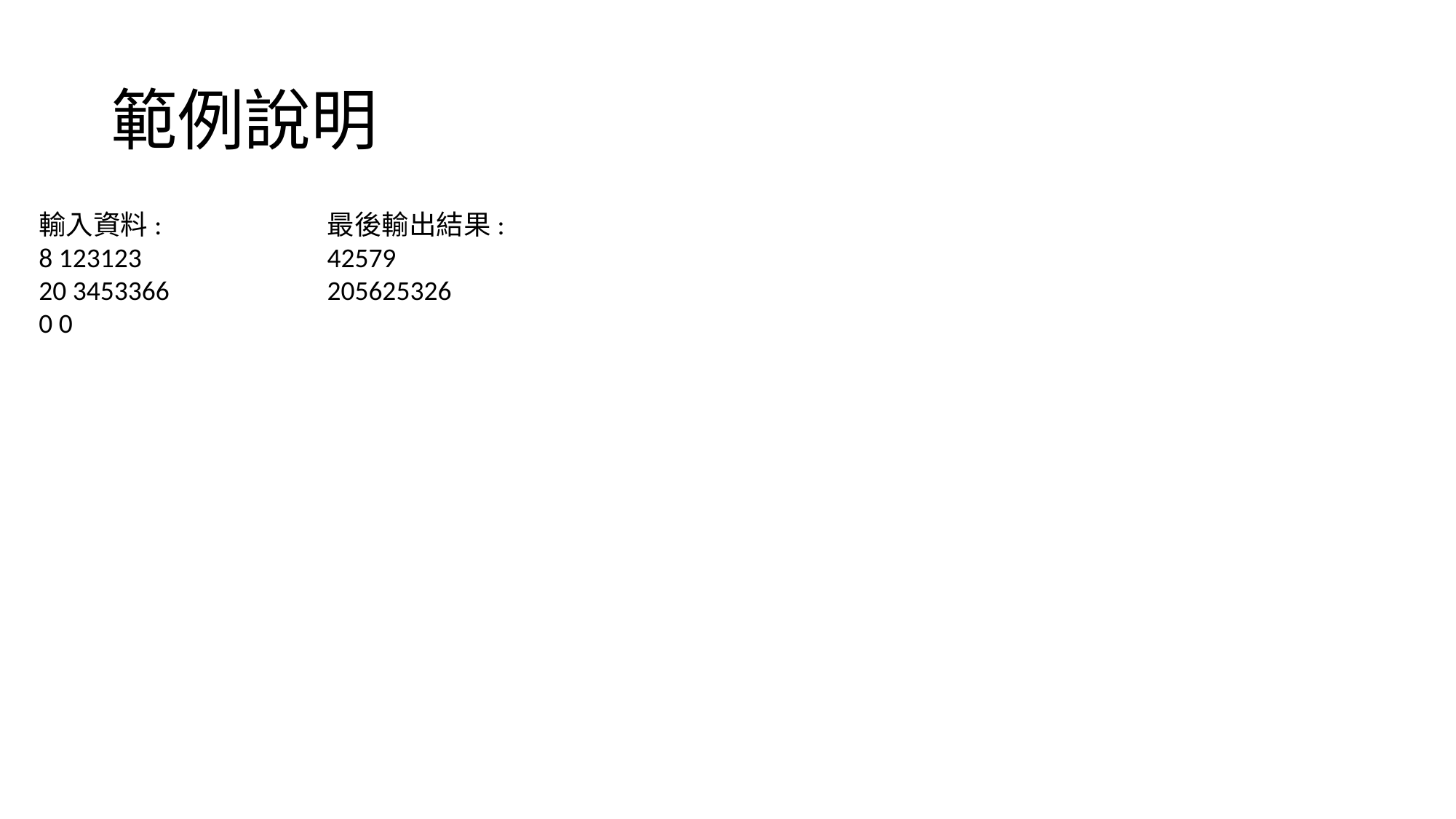

# 範例說明
輸入資料:
8 123123
20 3453366
0 0

最後輸出結果:
42579
205625326